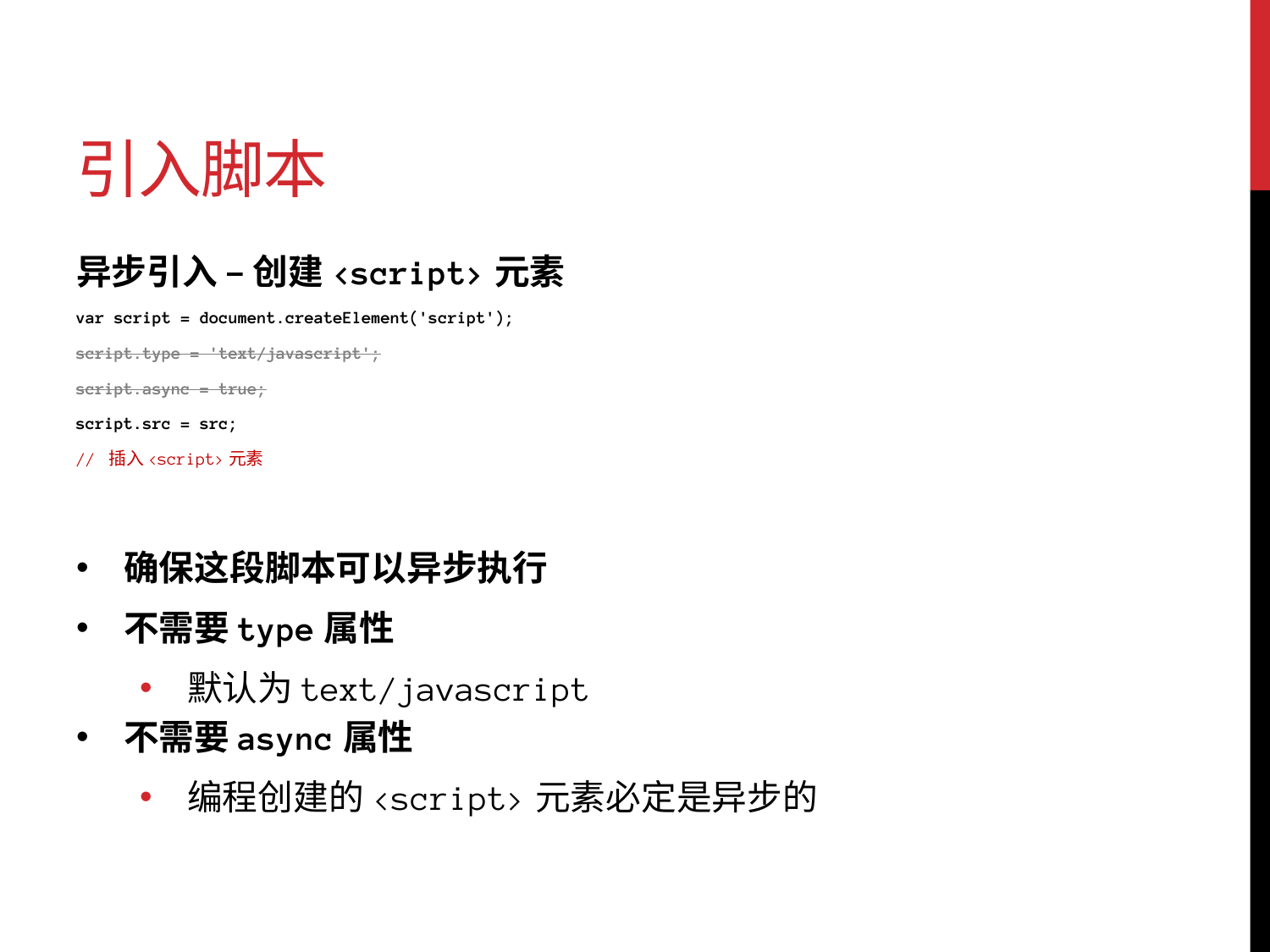

# 引入脚本
异步引入 – 创建<script>元素
var script = document.createElement('script');
script.type = 'text/javascript';
script.async = true;
script.src = src;
// 插入<script>元素

确保这段脚本可以异步执行
不需要type属性
默认为text/javascript
不需要async属性
编程创建的<script>元素必定是异步的